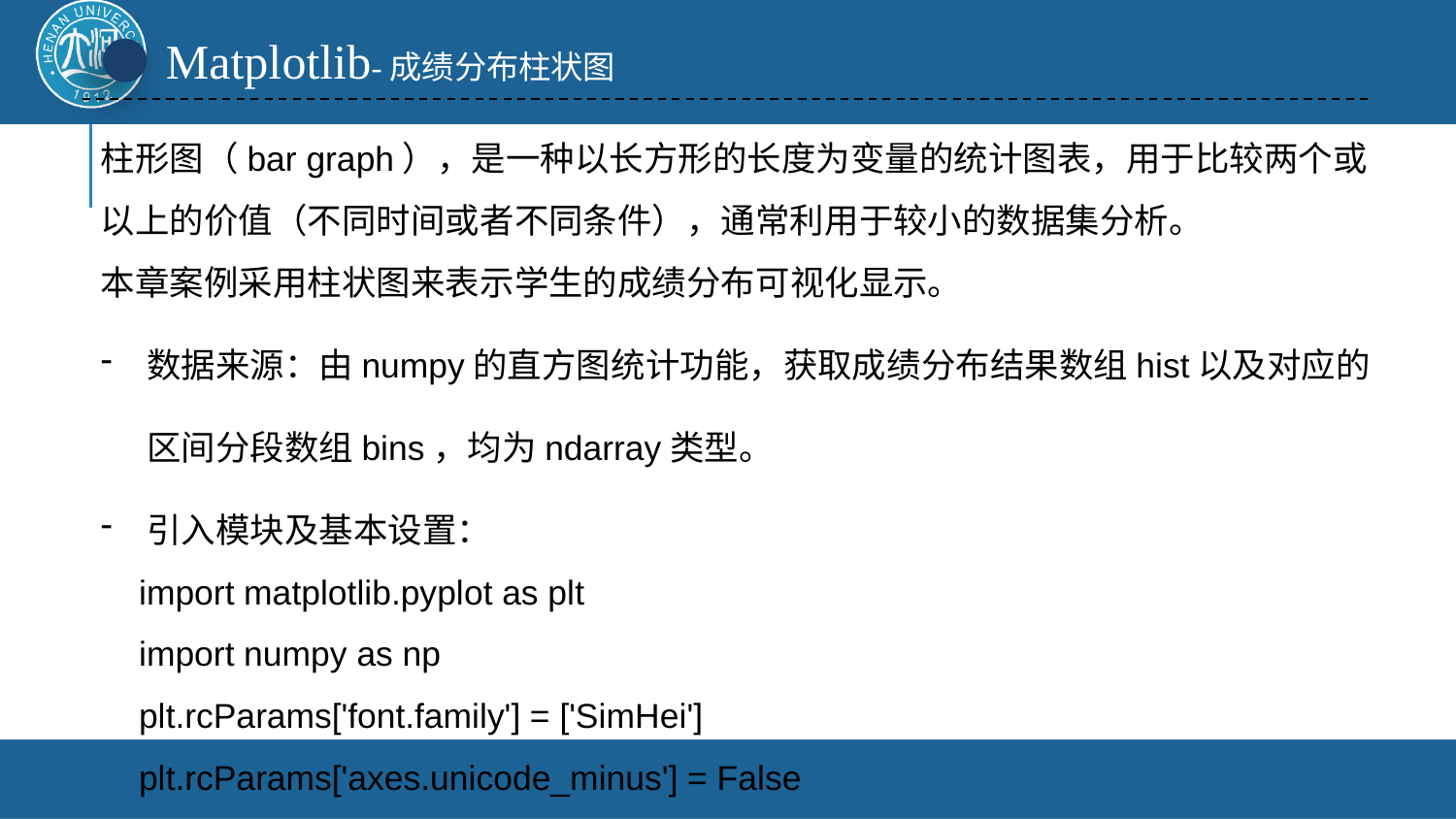

Matplotlib-成绩分布柱状图

柱形图（bar graph），是一种以长方形的长度为变量的统计图表，用于比较两个或以上的价值（不同时间或者不同条件），通常利用于较小的数据集分析。
本章案例采用柱状图来表示学生的成绩分布可视化显示。
数据来源：由numpy的直方图统计功能，获取成绩分布结果数组hist以及对应的区间分段数组bins，均为ndarray类型。
引入模块及基本设置：
    import matplotlib.pyplot as plt
    import numpy as np
    plt.rcParams['font.family'] = ['SimHei']
    plt.rcParams['axes.unicode_minus'] = False